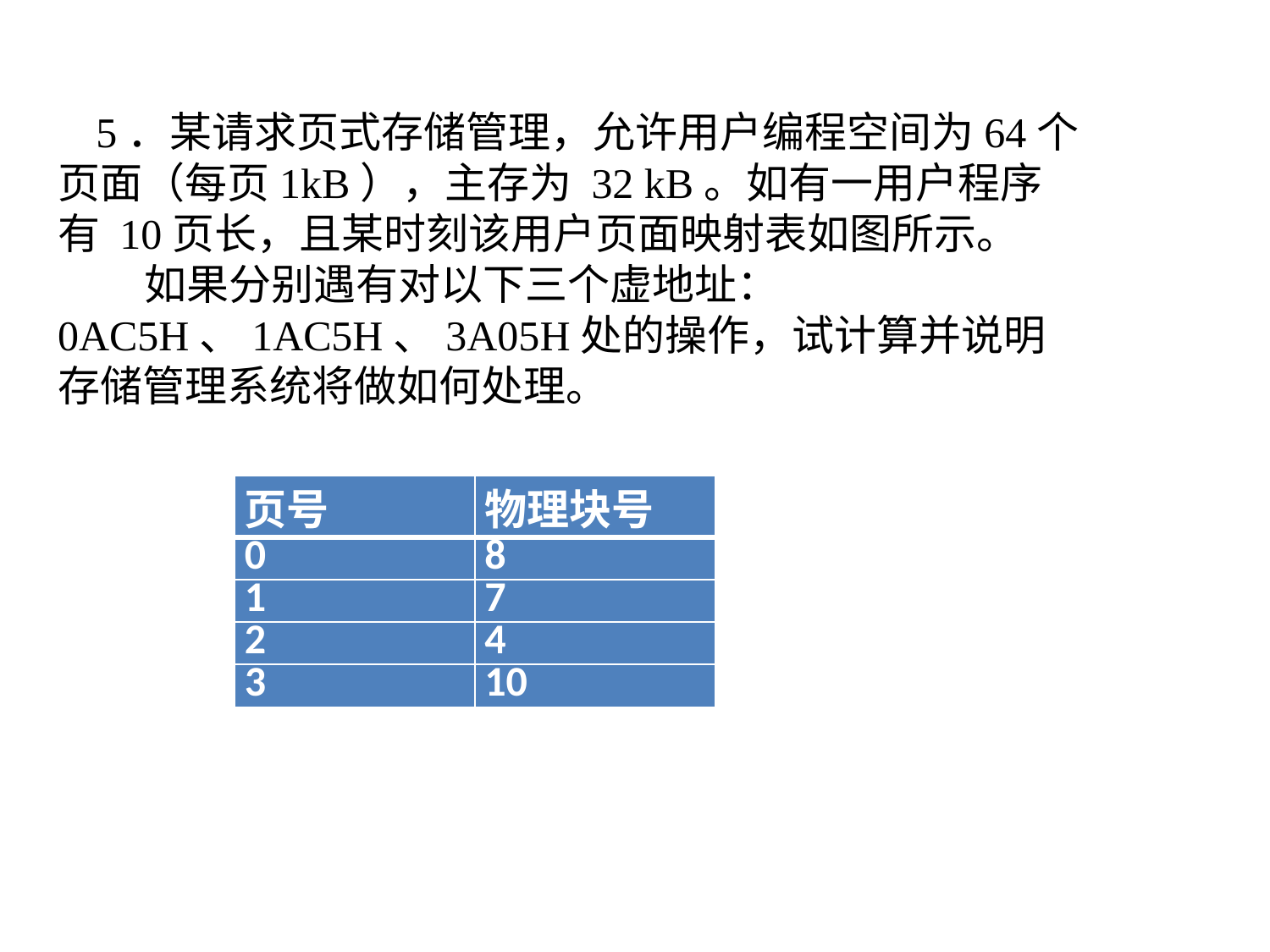

5．某请求页式存储管理，允许用户编程空间为64个页面（每页1kB），主存为 32 kB。如有一用户程序有 10页长，且某时刻该用户页面映射表如图所示。
    如果分别遇有对以下三个虚地址：0AC5H、1AC5H、3A05H处的操作，试计算并说明存储管理系统将做如何处理。
| 页号 | 物理块号 |
| --- | --- |
| 0 | 8 |
| 1 | 7 |
| 2 | 4 |
| 3 | 10 |